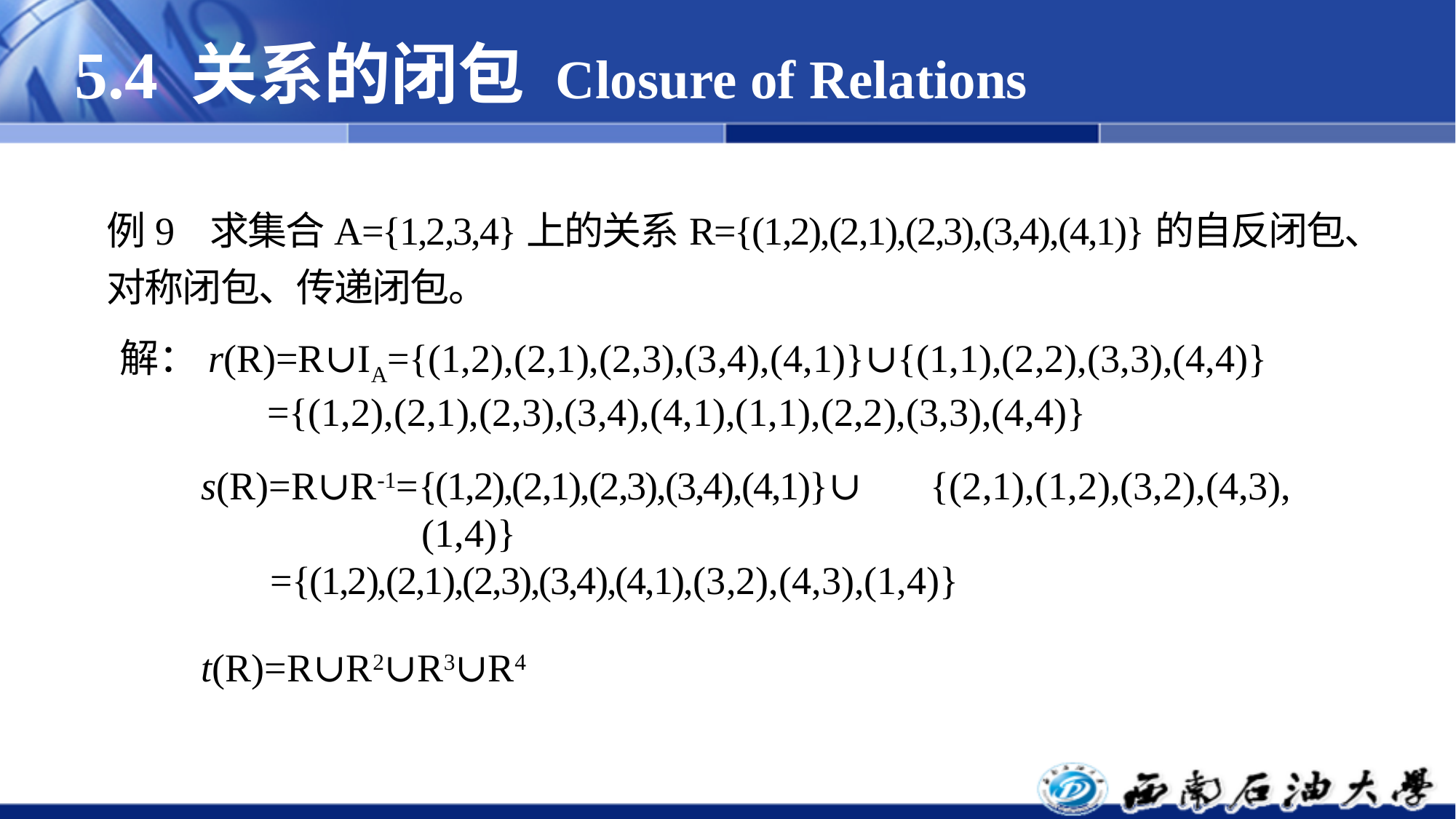

# 5.4 关系的闭包 Closure of Relations
例9   求集合A={1,2,3,4}上的关系R={(1,2),(2,1),(2,3),(3,4),(4,1)}的自反闭包、对称闭包、传递闭包。
解：r(R)=R∪IA={(1,2),(2,1),(2,3),(3,4),(4,1)}∪{(1,1),(2,2),(3,3),(4,4)}
               ={(1,2),(2,1),(2,3),(3,4),(4,1),(1,1),(2,2),(3,3),(4,4)}
        s(R)=R∪R-1={(1,2),(2,1),(2,3),(3,4),(4,1)}∪       {(2,1),(1,2),(3,2),(4,3),(1,4)}
               ={(1,2),(2,1),(2,3),(3,4),(4,1),(3,2),(4,3),(1,4)}
        t(R)=R∪R2∪R3∪R4